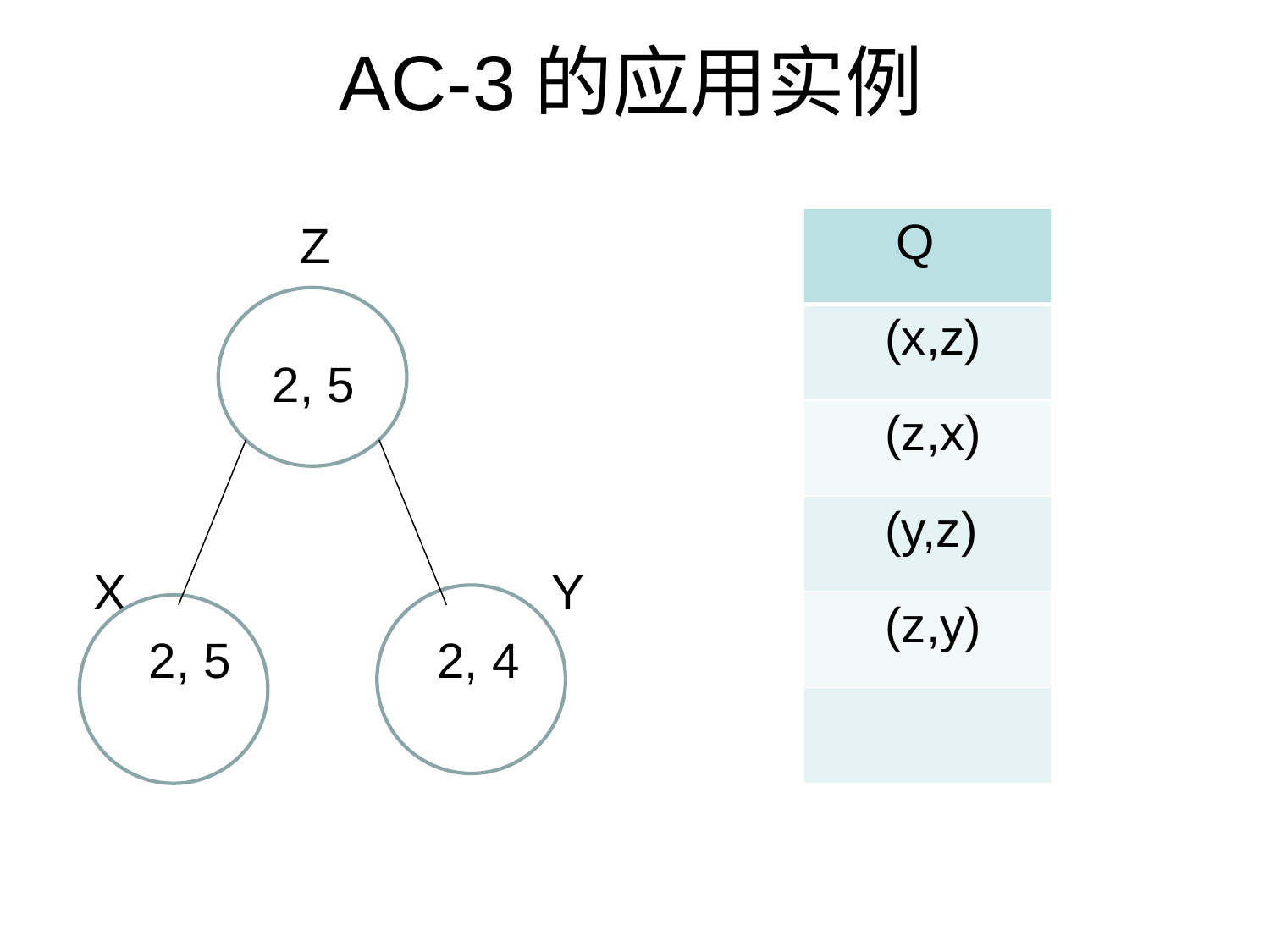

# AC-3的应用实例
                  Z

                2, 5

   X                               Y
       2, 5               2, 4
| Q |
| --- |
| (x,z) |
| (z,x) |
| (y,z) |
| (z,y) |
|  |